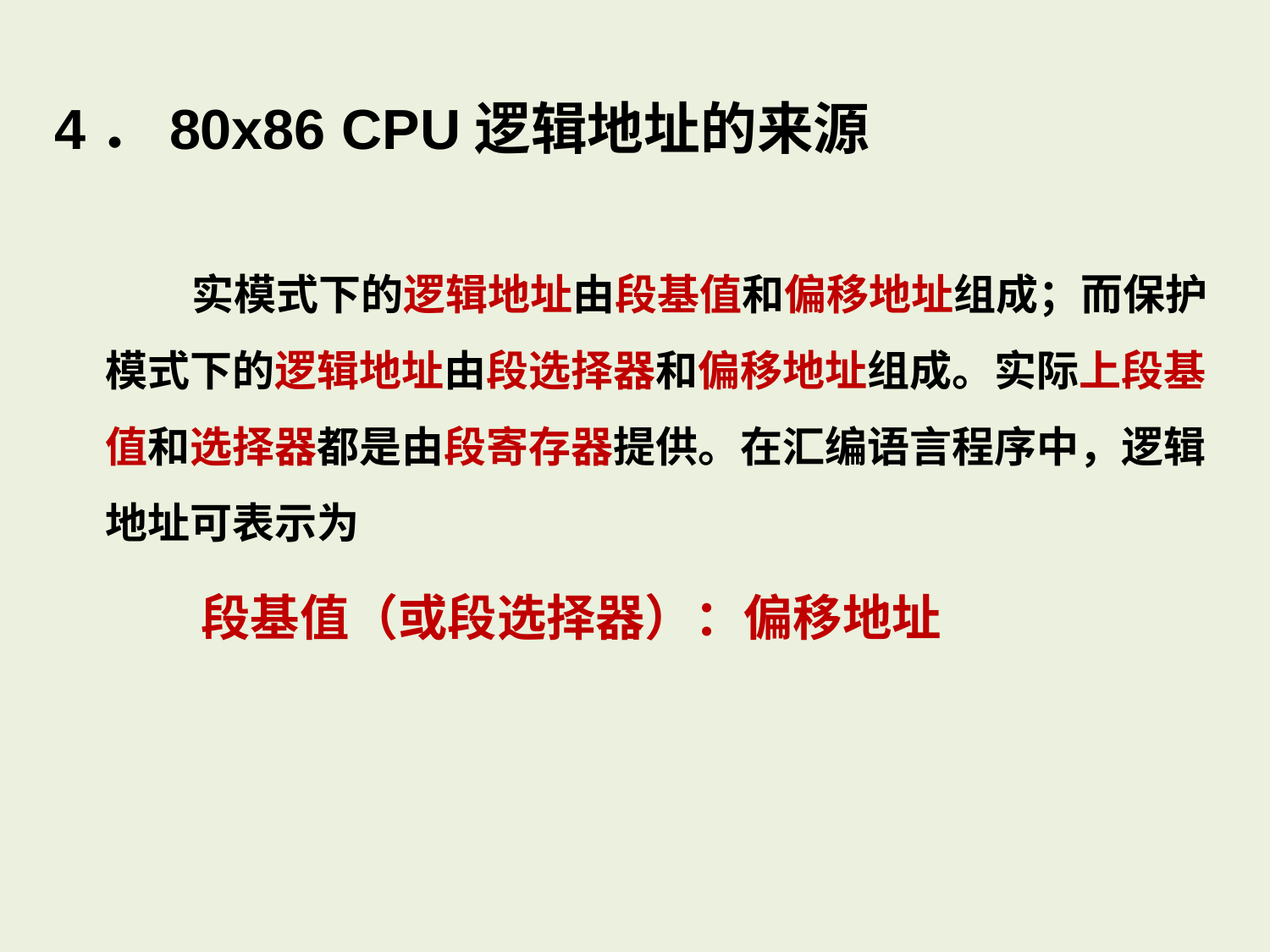

4．80x86 CPU逻辑地址的来源
             实模式下的逻辑地址由段基值和偏移地址组成；而保护模式下的逻辑地址由段选择器和偏移地址组成。实际上段基值和选择器都是由段寄存器提供。在汇编语言程序中，逻辑地址可表示为
              段基值（或段选择器）：偏移地址
72